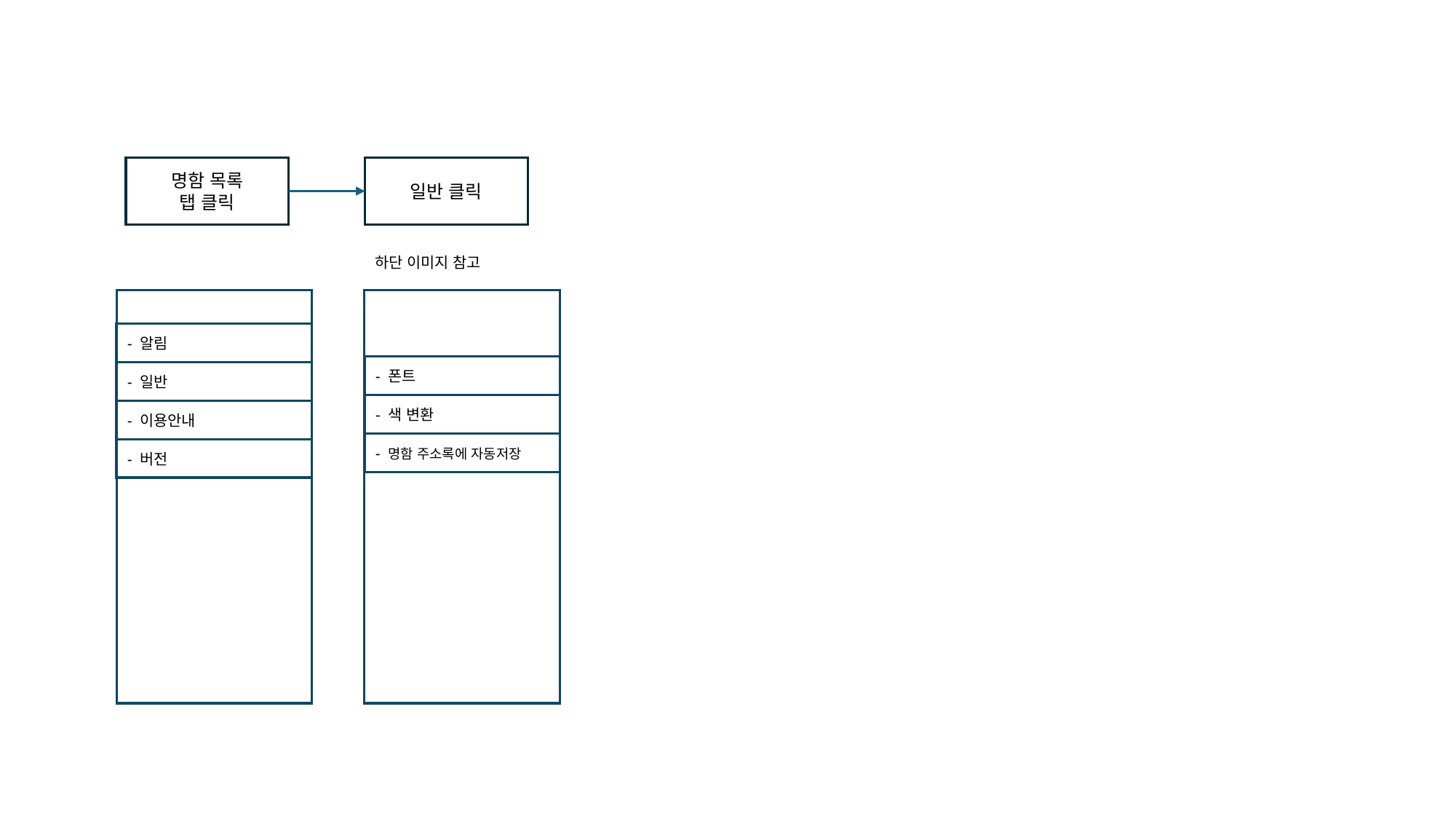

명함 목록
탭 클릭
일반 클릭

하단 이미지 참고

- 알림
- 폰트
- 일반
- 색 변환
- 이용안내
- 명함 주소록에 자동저장
- 버전